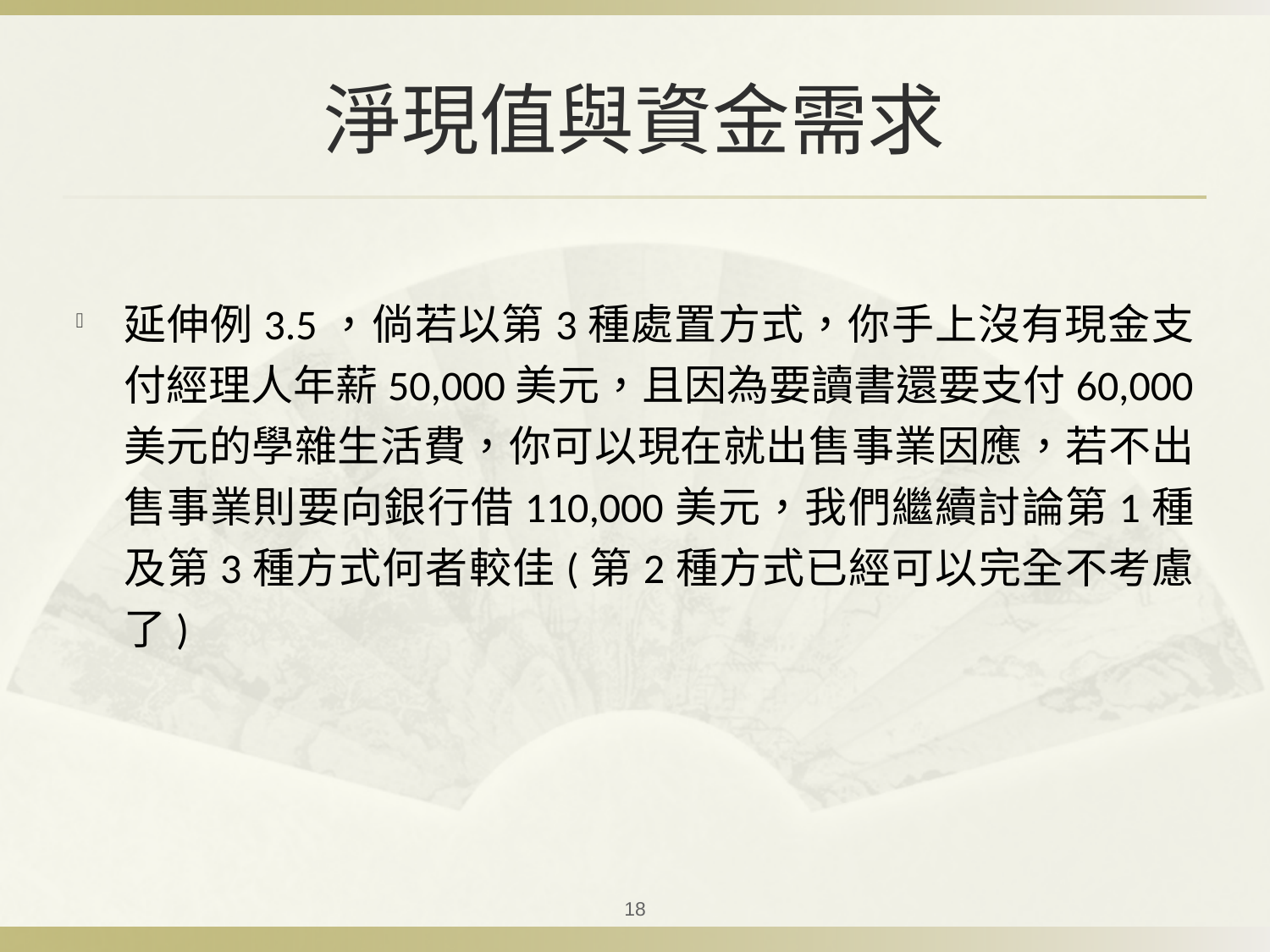

# 淨現值與資金需求

延伸例3.5，倘若以第3種處置方式，你手上沒有現金支付經理人年薪50,000美元，且因為要讀書還要支付60,000美元的學雜生活費，你可以現在就出售事業因應，若不出售事業則要向銀行借110,000美元，我們繼續討論第1種及第3種方式何者較佳(第2種方式已經可以完全不考慮了)

18